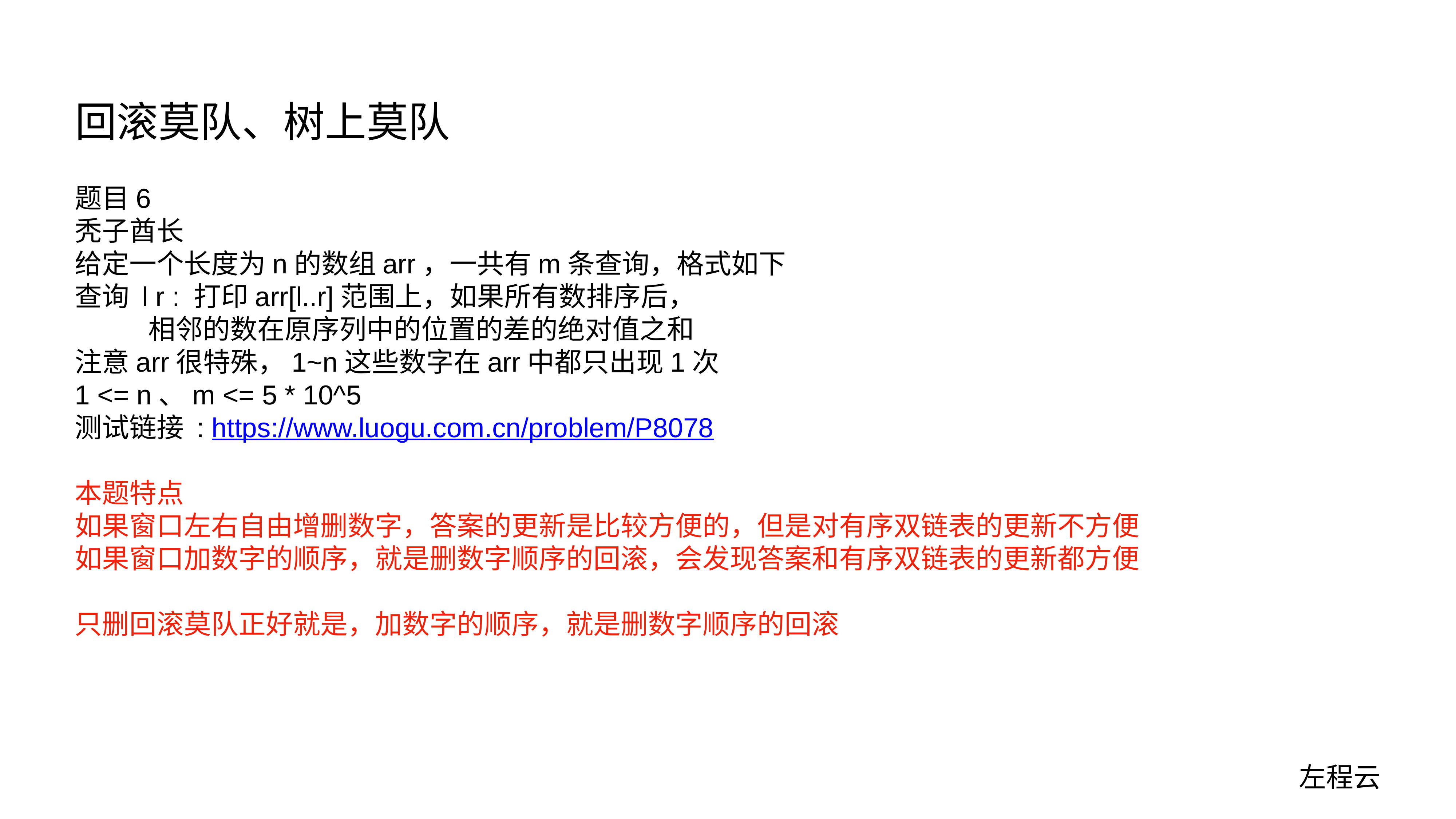

# 回滚莫队、树上莫队
题目6
秃子酋长
给定一个长度为n的数组arr，一共有m条查询，格式如下
查询 l r : 打印arr[l..r]范围上，如果所有数排序后，
           相邻的数在原序列中的位置的差的绝对值之和
注意arr很特殊，1~n这些数字在arr中都只出现1次
1 <= n、m <= 5 * 10^5
测试链接 : https://www.luogu.com.cn/problem/P8078

本题特点
如果窗口左右自由增删数字，答案的更新是比较方便的，但是对有序双链表的更新不方便
如果窗口加数字的顺序，就是删数字顺序的回滚，会发现答案和有序双链表的更新都方便

只删回滚莫队正好就是，加数字的顺序，就是删数字顺序的回滚
左程云